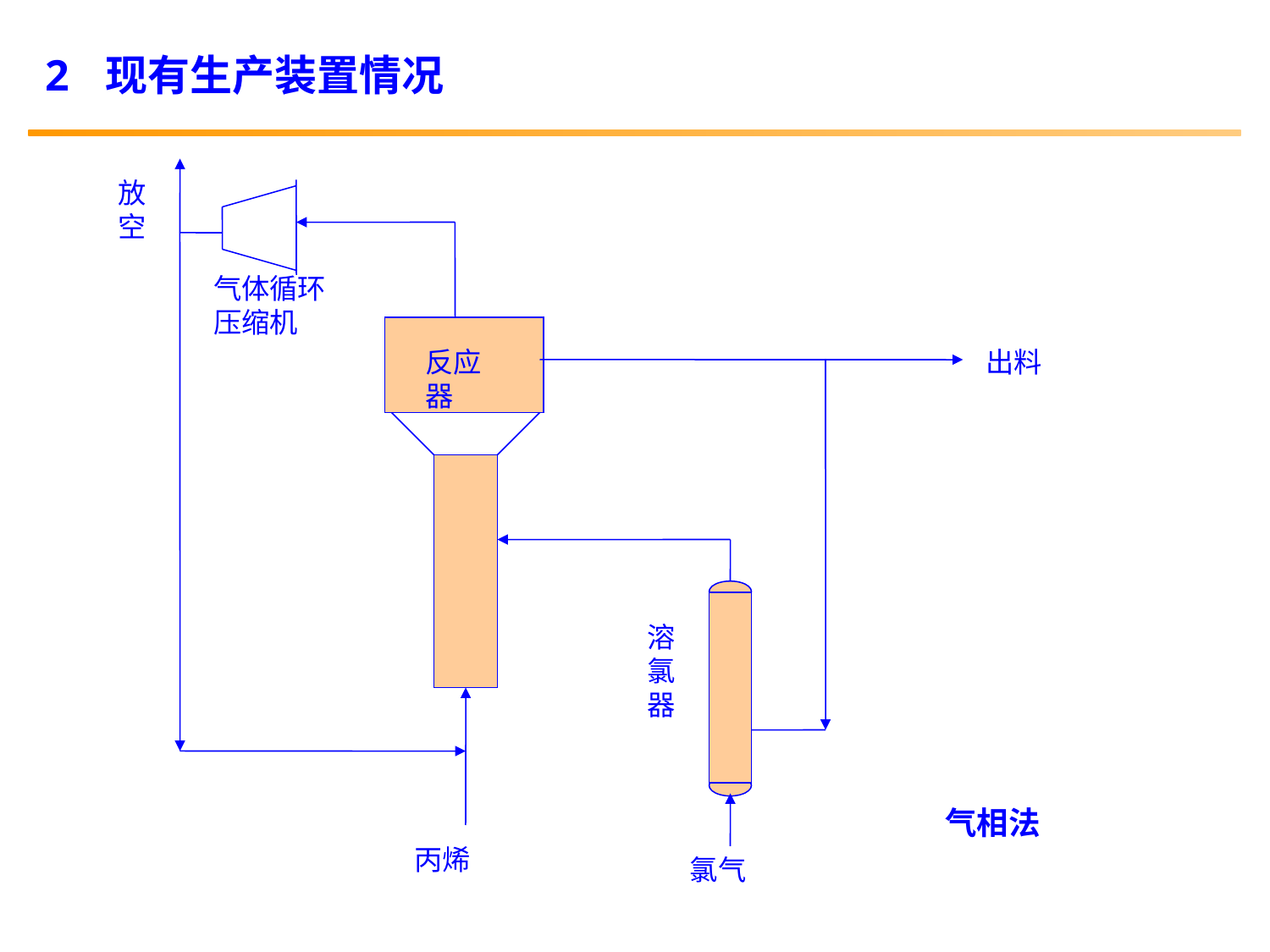

2 现有生产装置情况

放空

气体循环压缩机

反应器
出料

溶氯器

丙烯
氯气
气相法